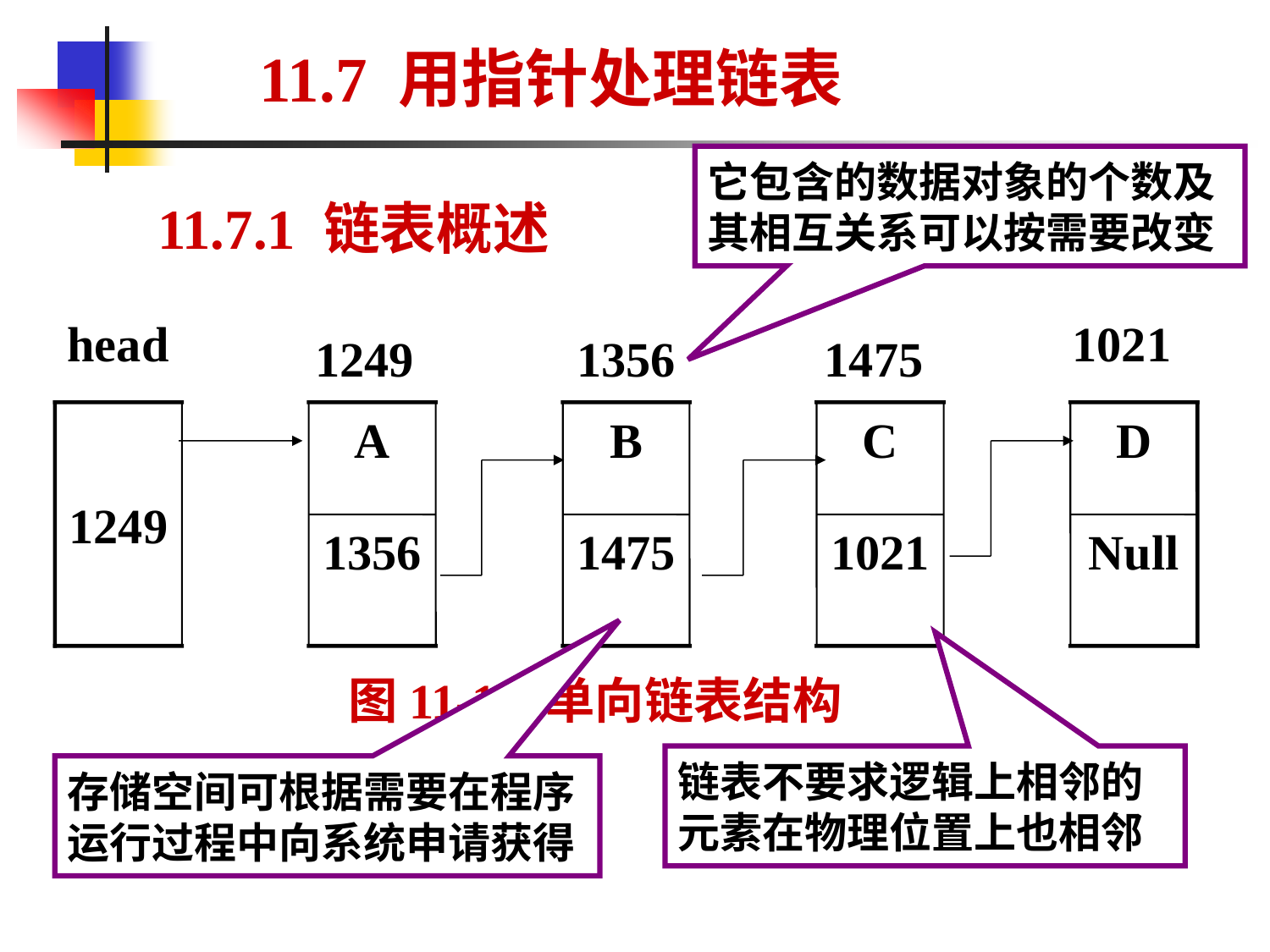

11.7 用指针处理链表
它包含的数据对象的个数及其相互关系可以按需要改变
11.7.1 链表概述
head
1021
1249
1356
1475
1249

A

B

C

D

1356

1475

1021

Null

图11-10 单向链表结构
链表不要求逻辑上相邻的元素在物理位置上也相邻
存储空间可根据需要在程序运行过程中向系统申请获得